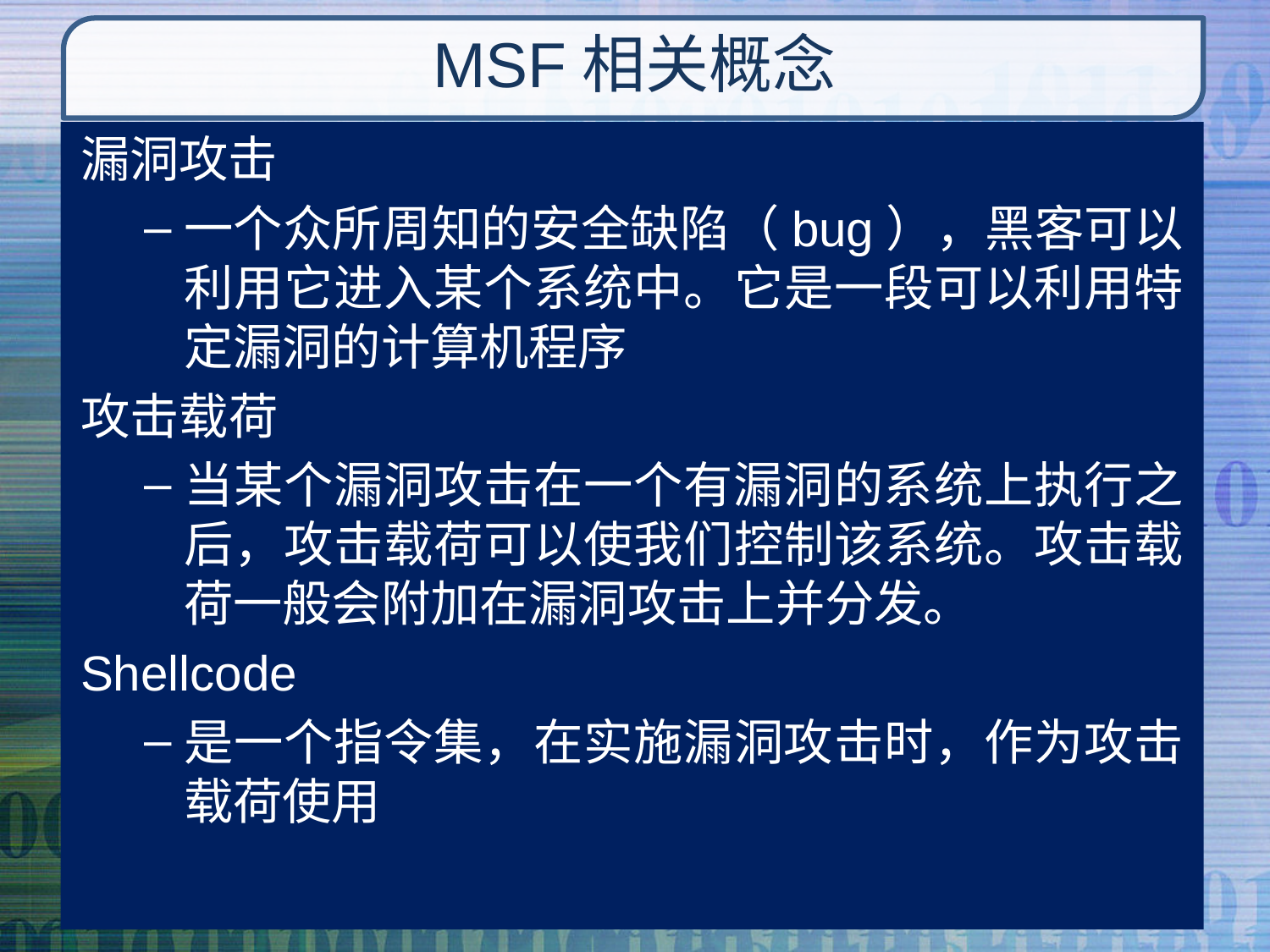

# MSF相关概念
漏洞攻击
一个众所周知的安全缺陷（bug），黑客可以利用它进入某个系统中。它是一段可以利用特定漏洞的计算机程序
攻击载荷
当某个漏洞攻击在一个有漏洞的系统上执行之后，攻击载荷可以使我们控制该系统。攻击载荷一般会附加在漏洞攻击上并分发。
Shellcode
是一个指令集，在实施漏洞攻击时，作为攻击载荷使用